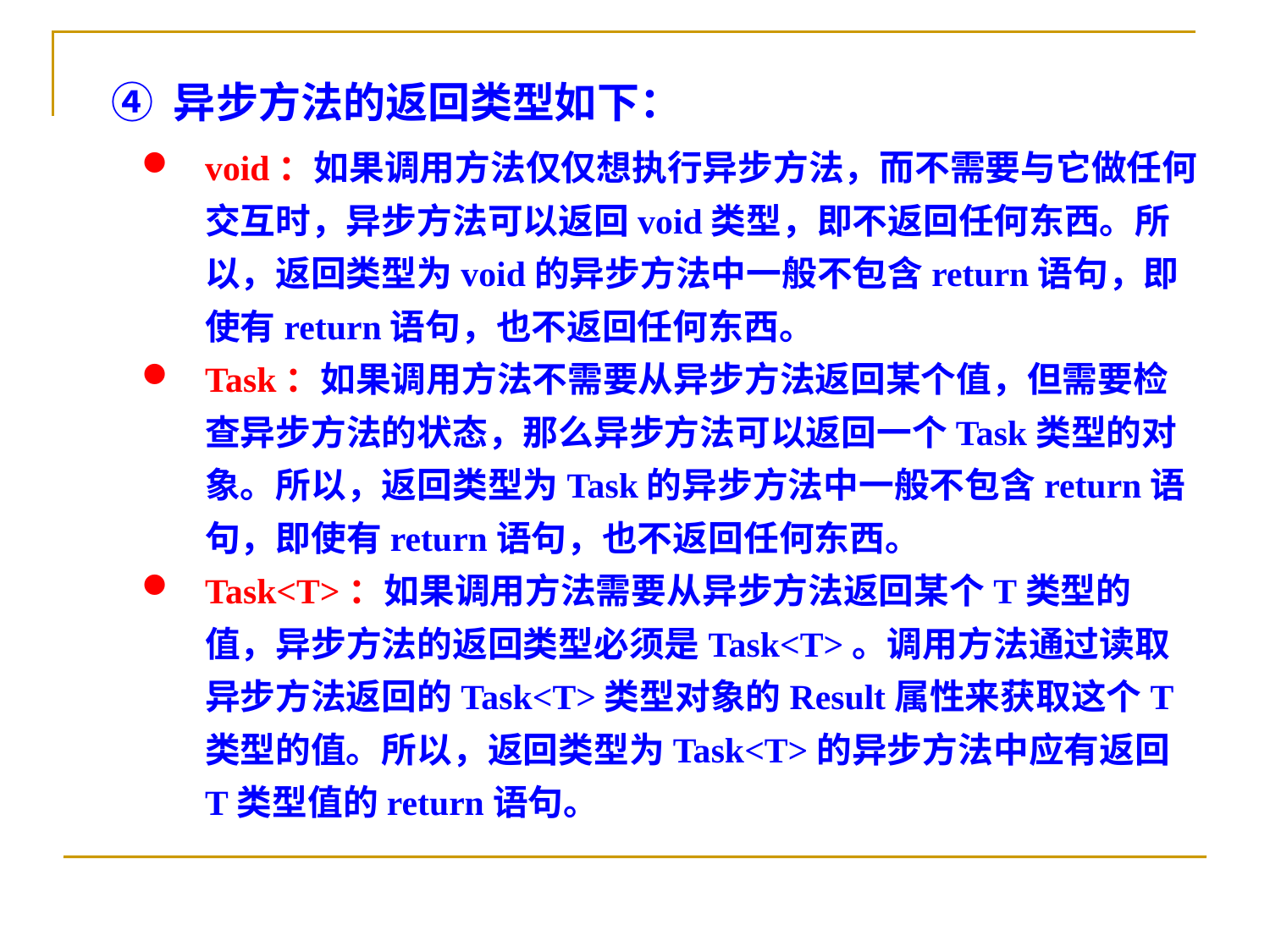

④ 异步方法的返回类型如下：
void：如果调用方法仅仅想执行异步方法，而不需要与它做任何交互时，异步方法可以返回void类型，即不返回任何东西。所以，返回类型为void的异步方法中一般不包含return语句，即使有return语句，也不返回任何东西。
Task：如果调用方法不需要从异步方法返回某个值，但需要检查异步方法的状态，那么异步方法可以返回一个Task类型的对象。所以，返回类型为Task的异步方法中一般不包含return语句，即使有return语句，也不返回任何东西。
Task<T>：如果调用方法需要从异步方法返回某个T类型的值，异步方法的返回类型必须是Task<T>。调用方法通过读取异步方法返回的Task<T>类型对象的Result属性来获取这个T类型的值。所以，返回类型为Task<T>的异步方法中应有返回T类型值的return语句。